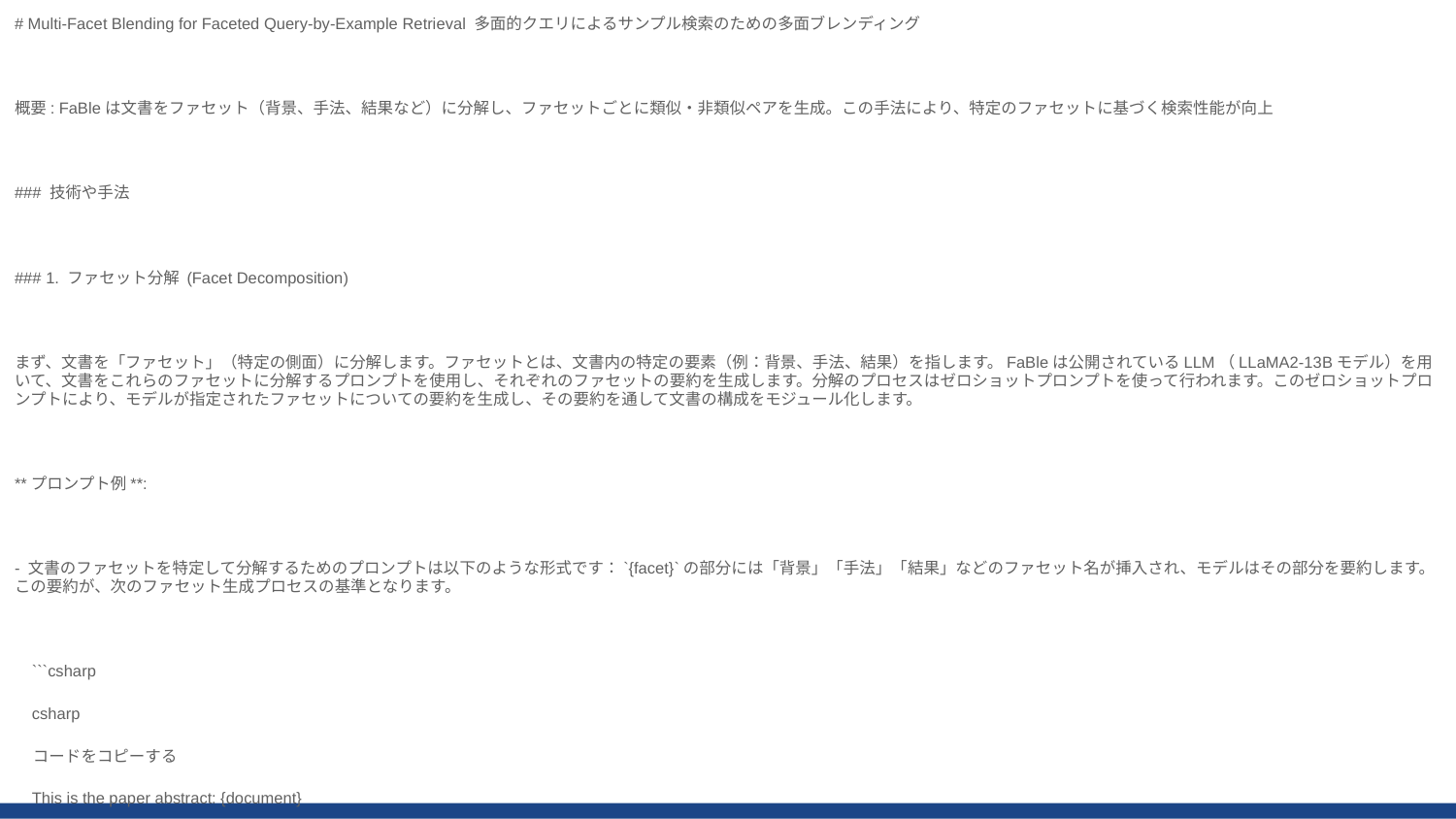

# Multi-Facet Blending for Faceted Query-by-Example Retrieval 多面的クエリによるサンプル検索のための多面ブレンディング

概要: FaBleは文書をファセット（背景、手法、結果など）に分解し、ファセットごとに類似・非類似ペアを生成。この手法により、特定のファセットに基づく検索性能が向上

### 技術や手法

### 1. ファセット分解 (Facet Decomposition)

まず、文書を「ファセット」（特定の側面）に分解します。ファセットとは、文書内の特定の要素（例：背景、手法、結果）を指します。FaBleは公開されているLLM（LLaMA2-13Bモデル）を用いて、文書をこれらのファセットに分解するプロンプトを使用し、それぞれのファセットの要約を生成します。分解のプロセスはゼロショットプロンプトを使って行われます。このゼロショットプロンプトにより、モデルが指定されたファセットについての要約を生成し、その要約を通して文書の構成をモジュール化します。

**プロンプト例**:

- 文書のファセットを特定して分解するためのプロンプトは以下のような形式です：`{facet}`の部分には「背景」「手法」「結果」などのファセット名が挿入され、モデルはその部分を要約します。この要約が、次のファセット生成プロセスの基準となります。

    ```csharp
    csharp
    コードをコピーする
    This is the paper abstract: {document}
    Summarize the {facet} of the above abstract in three sentences or less.

    ```

### 2. ファセット生成 (Facet Generation)

次に、分解されたファセットごとに、類似したファセット要素（Positive）と非類似のファセット要素（Negative）を生成します。この過程では自己入力（self-feeding）の手法を使い、まず分解プロセスで生成された要約を使用し、その要約に基づいてファセットの内容を生成します。LLaMA2モデルのゼロショット生成能力を活用して、ファセットごとに似ている要素や異なる要素を構築します。この自己入力プロセスにより、モデルが特定のファセットにフォーカスしたコンテンツを生成することができます。

**プロンプト例**:

- 類似ファセットを生成するためのプロンプト：

    ```csharp
    csharp
    コードをコピーする
    This is the paper abstract: {document}
    Write a similar {facet} of the above abstract.

    ```

- 非類似ファセットを生成するためのプロンプト：

    ```csharp
    csharp
    コードをコピーする
    This is the paper abstract: {document}
    Write a new {facet} of a different topic.

    ```

    ここで、ファセット生成には、最初に生成したファセット要約（例：「背景」）を使い、その要約に関連するか異なるトピックのコンテンツを生成するようにプロンプトを与えます。このようにして、特定のファセットに関連する類似および非類似の要素を作り出すことが可能です。

### 3. ファセット再構成 (Facet Recomposition)

ファセットを生成した後、それらを再構成して、新たなファセット条件付きのポジティブおよびネガティブ文書を作成します。この再構成では、異なるファセットの断片を組み合わせて、新しい文書を作り、学習に使うトリプレットペア（クエリ文書、ポジティブ文書、ネガティブ文書）を作成します。これにより、ファセット条件に応じたトリプレットペアを用いて、モデルの精度を高めるためのファセット別の学習が可能になります。

**数式例**:

- ポジティブおよびネガティブ文書の再構成:ここで、`[;]`はファセット断片の結合を示しており、各ファセットごとに再構成された文書が作られます。
    - ポジティブ文書 Df+​：
    Df+​=[Cfsim​;Cfi​∈F−fsim∣dis​;…;Cfn​∈F−fsim∣dis​]

        Df+D_f^+

        Df+=[Cfsim;Cfi∈F−fsim∣dis;…;Cfn∈F−fsim∣dis]D_f^+ = [C_f^{sim}; C_{f_i \in F-f}^{sim|dis}; \ldots; C_{f_n \in F-f}^{sim|dis}]

    - ネガティブ文書 Df−​：
    Df−​=[Cfdis​;Cfi​∈F−fsim∣dis​;…;Cfn​∈F−fsim∣dis​]

        Df−D_f^-

        Df−=[Cfdis;Cfi∈F−fsim∣dis;…;Cfn∈F−fsim∣dis]D_f^- = [C_f^{dis}; C_{f_i \in F-f}^{sim|dis}; \ldots; C_{f_n \in F-f}^{sim|dis}]

### 4. ハードネガティブ生成 (Hard Negative Generation)

ファセット生成の次のステップとして、難易度の高いネガティブサンプルを生成します。これにより、モデルがより精緻な学習を行うことができ、文書の類似性を正確に判断できるようになります。この手法では、LLMを用いて異なるトピックのファセットを生成するように明示的に指示し、ファセットの異なる側面を含むネガティブな内容を生成します。

具体的には、生成したファセットの要約と非類似ファセットの内容を入力し、それらの間の類似性スコアを測定します。この類似性スコアが0.25以下のネガティブサンプルを「簡単なネガティブ」、0.25〜0.5の範囲のスコアを持つものを「ハードネガティブ」として再生成します。

**プロンプト例**:

- ハードネガティブを生成するプロンプト：このプロンプトは、特定の類似性スコアの範囲内で異なるファセットを生成するように指示しており、これにより難易度の高いネガティブサンプルが作られます。

    ```csharp
    csharp
    コードをコピーする
    This is the original {facet} of the paper abstract: {SUMMARIZED_FACET}
    Write a {facet} that has a similarity score greater than 0.25 and less than 0.75 with the original.

    ```

### 5. ファセットQBEのためのファインチューニング (Fine-tuning for Faceted QBE)

これらのファセットに基づいて生成されたトリプレットペアを使用し、対比学習（Contrastive Learning）によりモデルをファインチューニングします。特にSciBERTベースのSPECTERモデルを使用し、トリプレット損失を用いてファセット条件に基づく埋め込みを学習させます。

**損失関数**:

- トリプレット損失は以下のように定義されます：
L(DfQ​,Df+​,Df−​)=max{d(DfQ​,Df+​)−d(DfQ​,Df−​)+m,0}
ここで、dは距離関数、mは損失マージンです。これにより、クエリとポジティブサンプル間の距離を短く、クエリとネガティブサンプル間の距離を長くするようにモデルが学習されます。

    L(DfQ,Df+,Df−)=max⁡{d(DfQ,Df+)−d(DfQ,Df−)+m,0}L(D_f^Q, D_f^+, D_f^-) = \max \{ d(D_f^Q, D_f^+) - d(D_f^Q, D_f^-) + m, 0 \}

    dd

    mm

### 結論

このように、FaBleは文書をファセットに分解し、それらを生成および再構成することで、特定のファセットに基づく文書検索を可能にしています。特に難易度の高いネガティブサンプルを生成するプロセスが、より精緻な学習を促し、科学論文や教育データセットにおいても有効性が示されています。この手法により、ファセットレベルでの精度の高い検索が可能となり、従来の文書全体での検索と比較して大きな進化を遂げています。